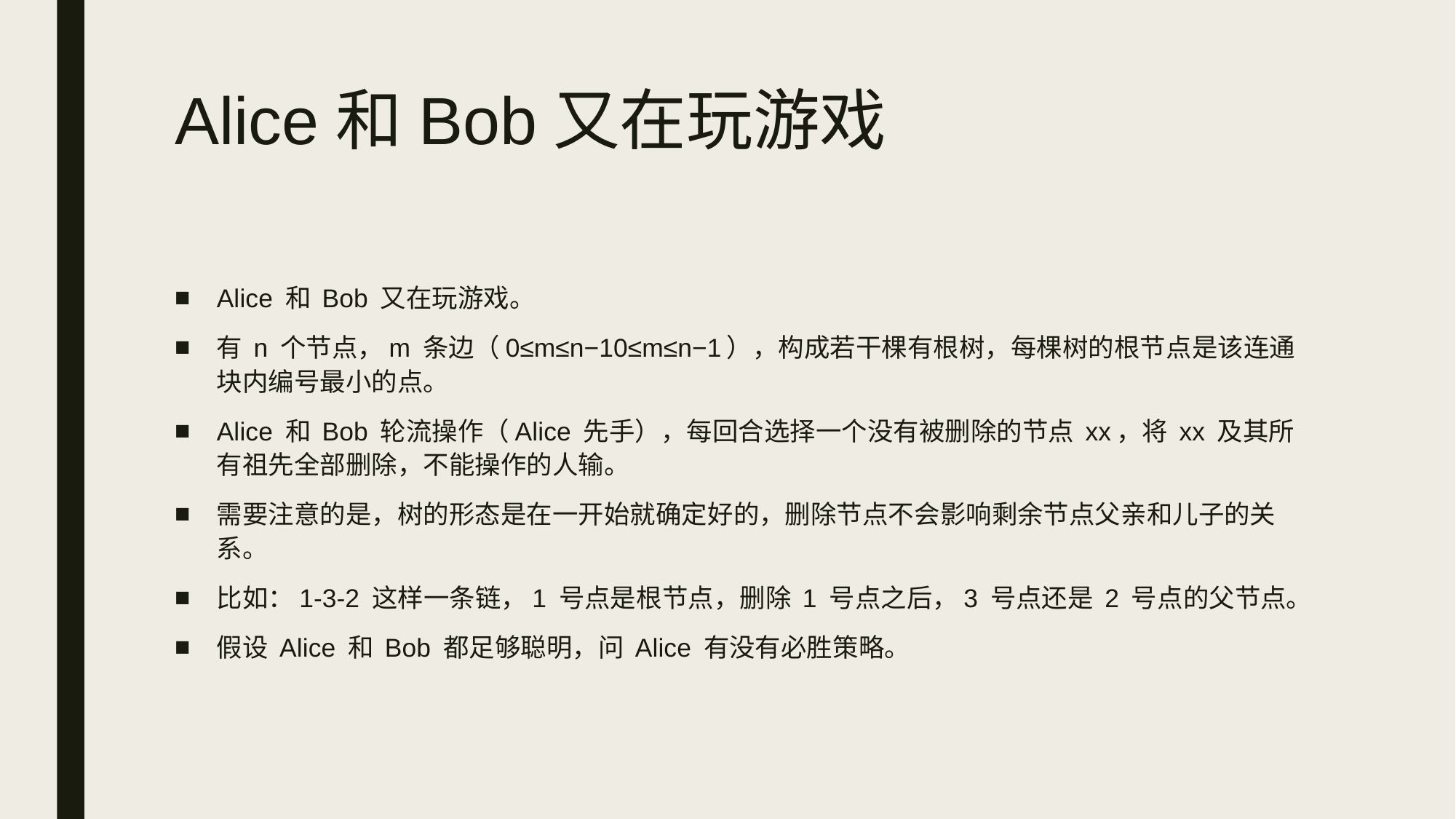

# Alice和Bob又在玩游戏
Alice 和 Bob 又在玩游戏。
有 n 个节点，m 条边（0≤m≤n−10≤m≤n−1），构成若干棵有根树，每棵树的根节点是该连通块内编号最小的点。
Alice 和 Bob 轮流操作（Alice 先手），每回合选择一个没有被删除的节点 xx，将 xx 及其所有祖先全部删除，不能操作的人输。
需要注意的是，树的形态是在一开始就确定好的，删除节点不会影响剩余节点父亲和儿子的关系。
比如：1-3-2 这样一条链，1 号点是根节点，删除 1 号点之后，3 号点还是 2 号点的父节点。
假设 Alice 和 Bob 都足够聪明，问 Alice 有没有必胜策略。